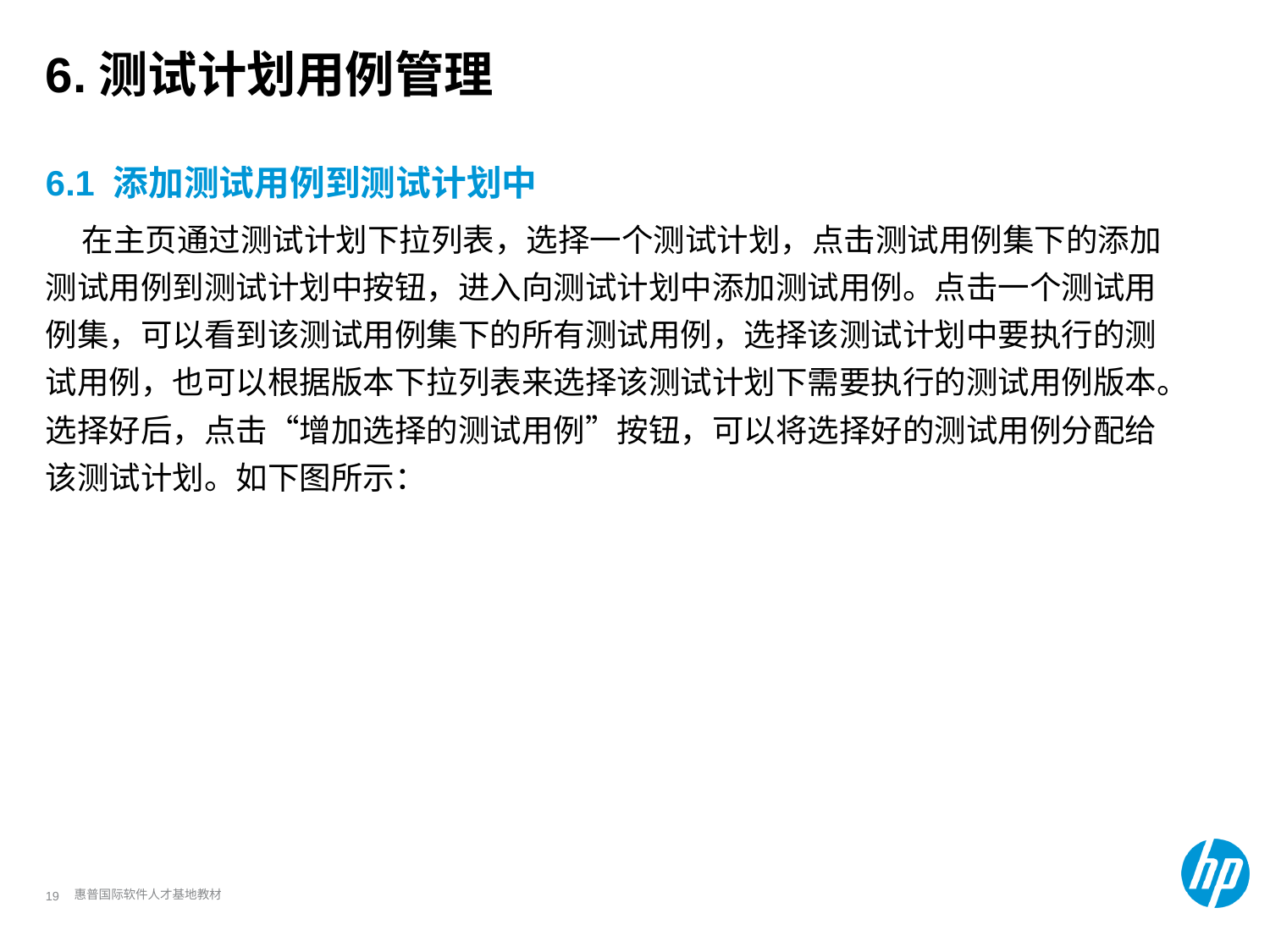

# 6.测试计划用例管理
6.1 添加测试用例到测试计划中
    在主页通过测试计划下拉列表，选择一个测试计划，点击测试用例集下的添加测试用例到测试计划中按钮，进入向测试计划中添加测试用例。点击一个测试用例集，可以看到该测试用例集下的所有测试用例，选择该测试计划中要执行的测试用例，也可以根据版本下拉列表来选择该测试计划下需要执行的测试用例版本。选择好后，点击“增加选择的测试用例”按钮，可以将选择好的测试用例分配给该测试计划。如下图所示：